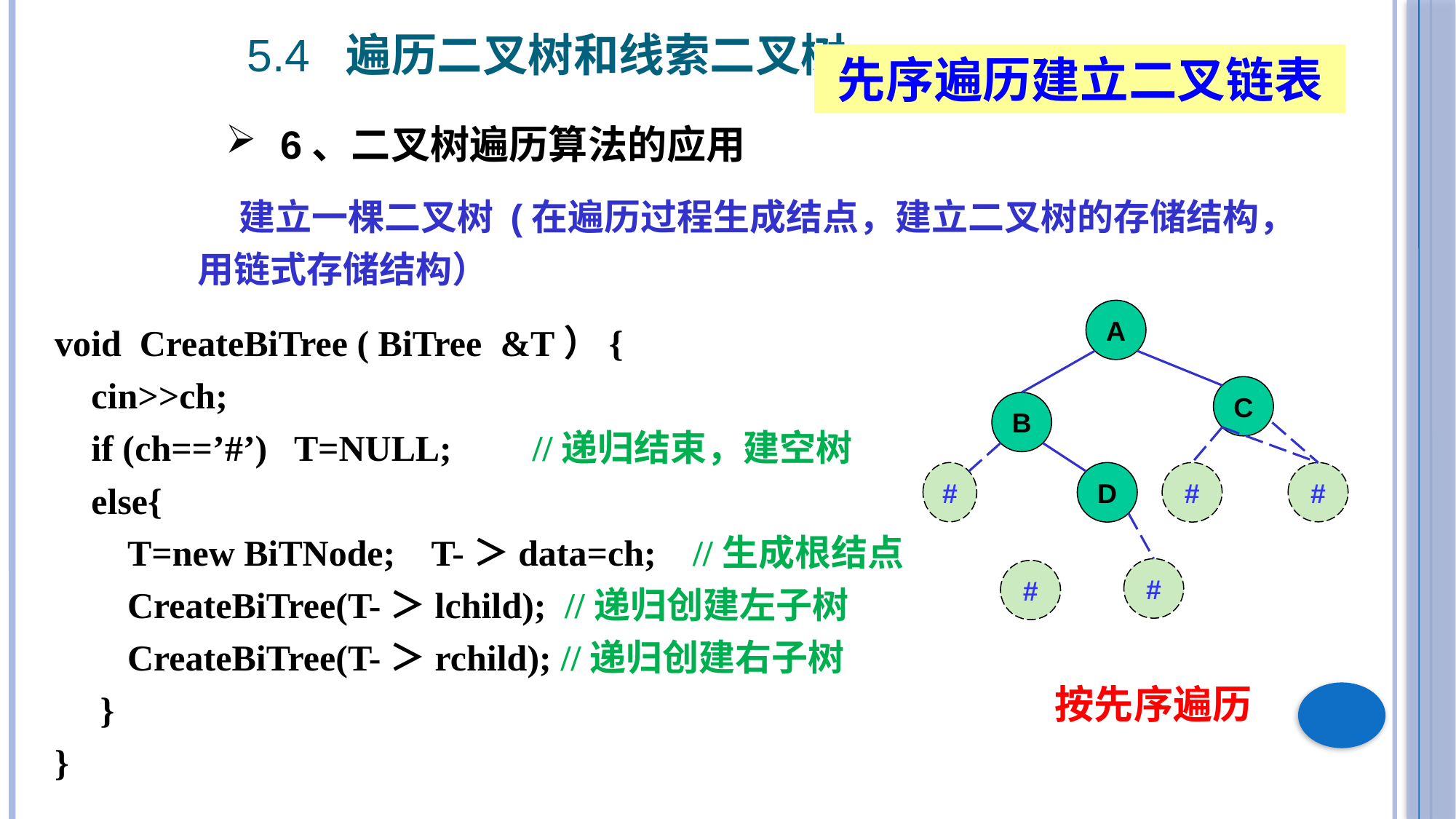

5.4  遍历二叉树和线索二叉树
先序遍历建立二叉链表
6、二叉树遍历算法的应用
    建立一棵二叉树 (在遍历过程生成结点，建立二叉树的存储结构，用链式存储结构）
A
C
B
#
#
D
#
#
#
void  CreateBiTree ( BiTree  &T）{
    cin>>ch;
    if (ch==’#’)   T=NULL;  	//递归结束，建空树
    else{
        T=new BiTNode;    T-＞data=ch;    //生成根结点
        CreateBiTree(T-＞lchild);  //递归创建左子树
        CreateBiTree(T-＞rchild); //递归创建右子树
     }
}
按先序遍历